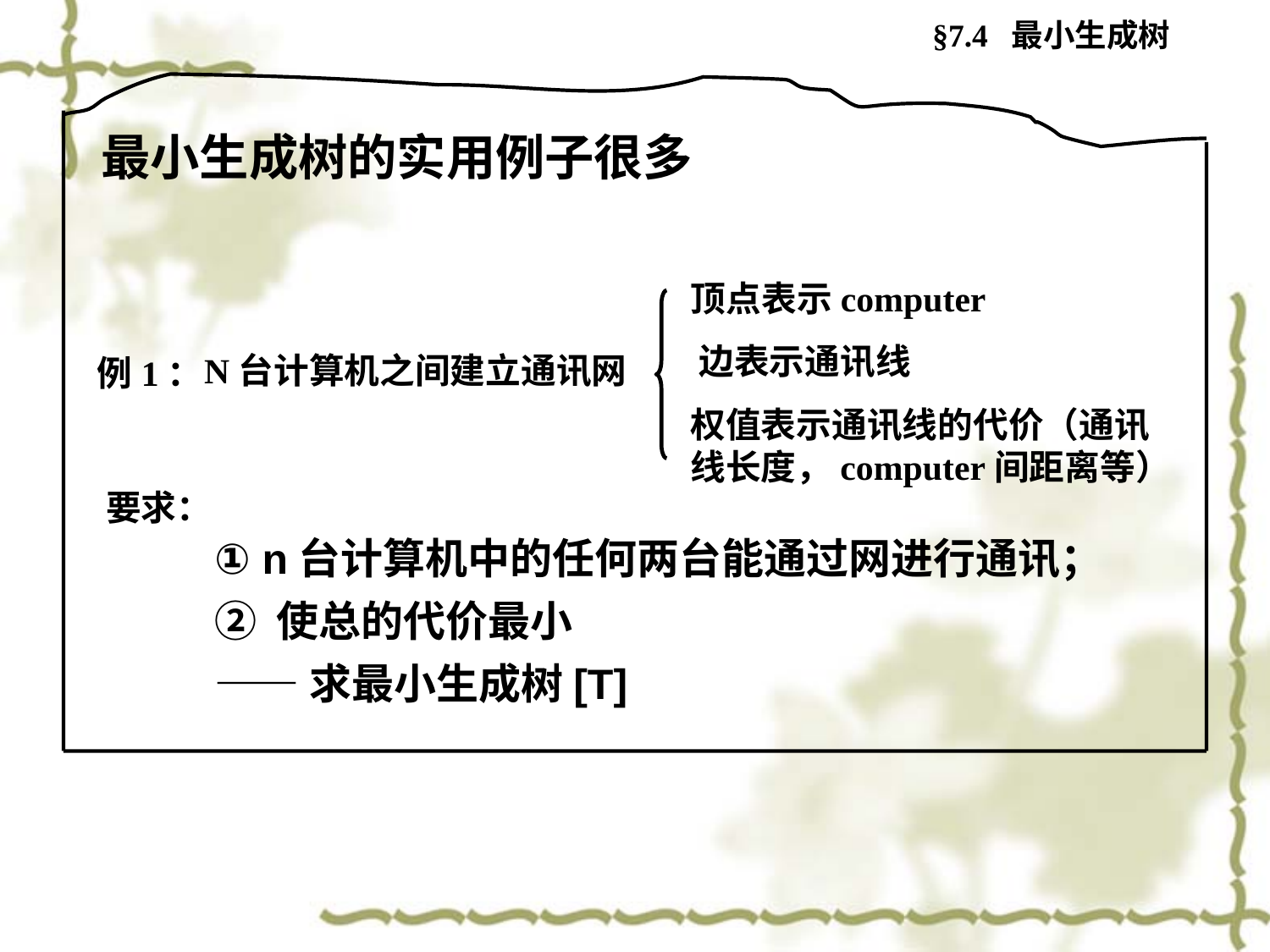

§7.4  最小生成树

  最小生成树的实用例子很多
顶点表示computer

边表示通讯线
N台计算机之间建立通讯网
例1：
权值表示通讯线的代价（通讯
线长度，computer间距离等）
要求：
① n台计算机中的任何两台能通过网进行通讯；
② 使总的代价最小
——求最小生成树[T]